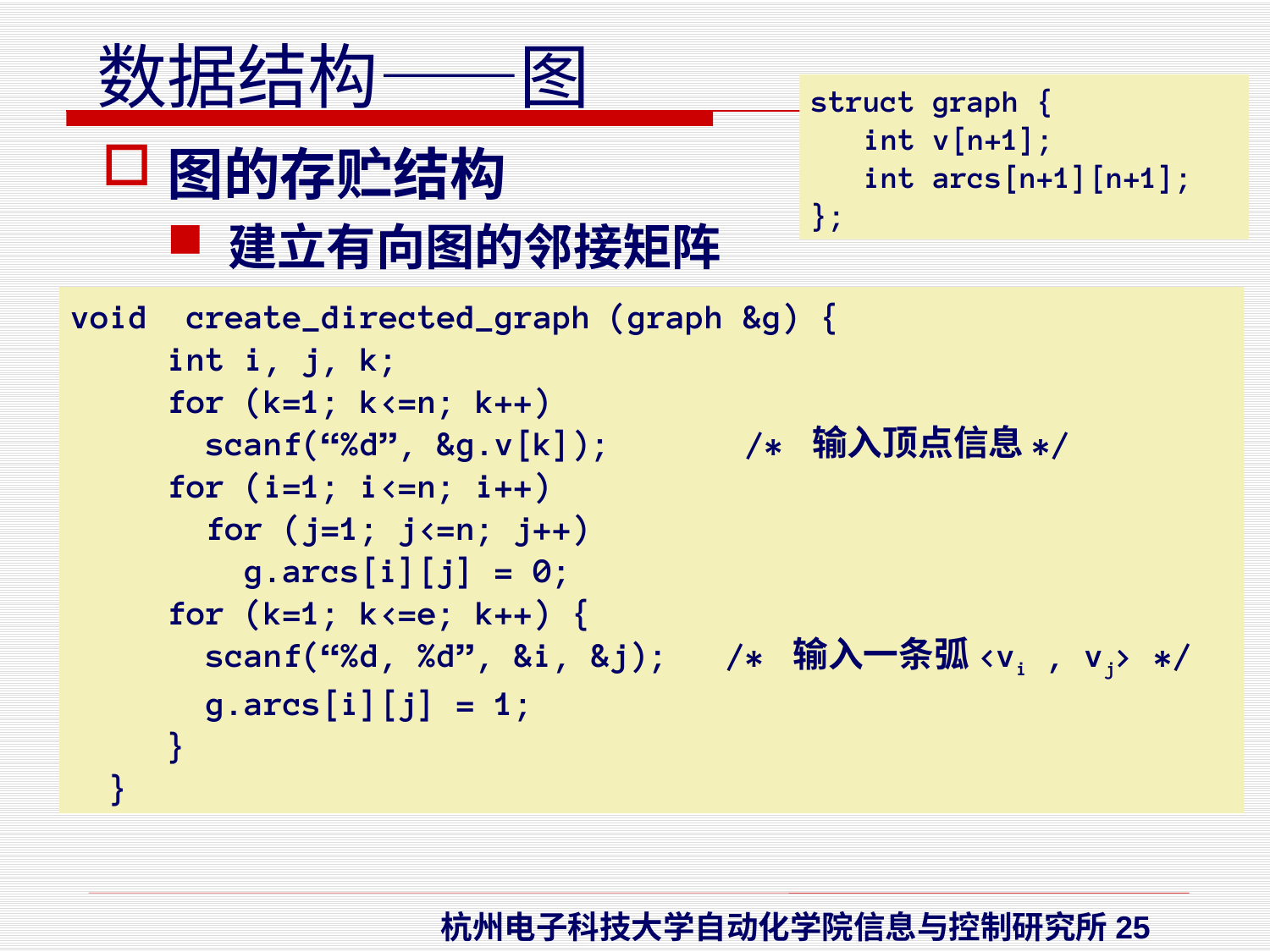

struct graph {
   int v[n+1];
   int arcs[n+1][n+1];
};
图的存贮结构
建立有向图的邻接矩阵
算法

算法的时间复杂度为O(n2)
void  create_directed_graph (graph &g) {
     int i, j, k;
     for (k=1; k<=n; k++)
       scanf(“%d”, &g.v[k]);       /* 输入顶点信息*/
     for (i=1; i<=n; i++)
       for (j=1; j<=n; j++)
         g.arcs[i][j] = 0;
     for (k=1; k<=e; k++) {
       scanf(“%d, %d”, &i, &j);   /* 输入一条弧<vi , vj> */
       g.arcs[i][j] = 1;
     }
  }